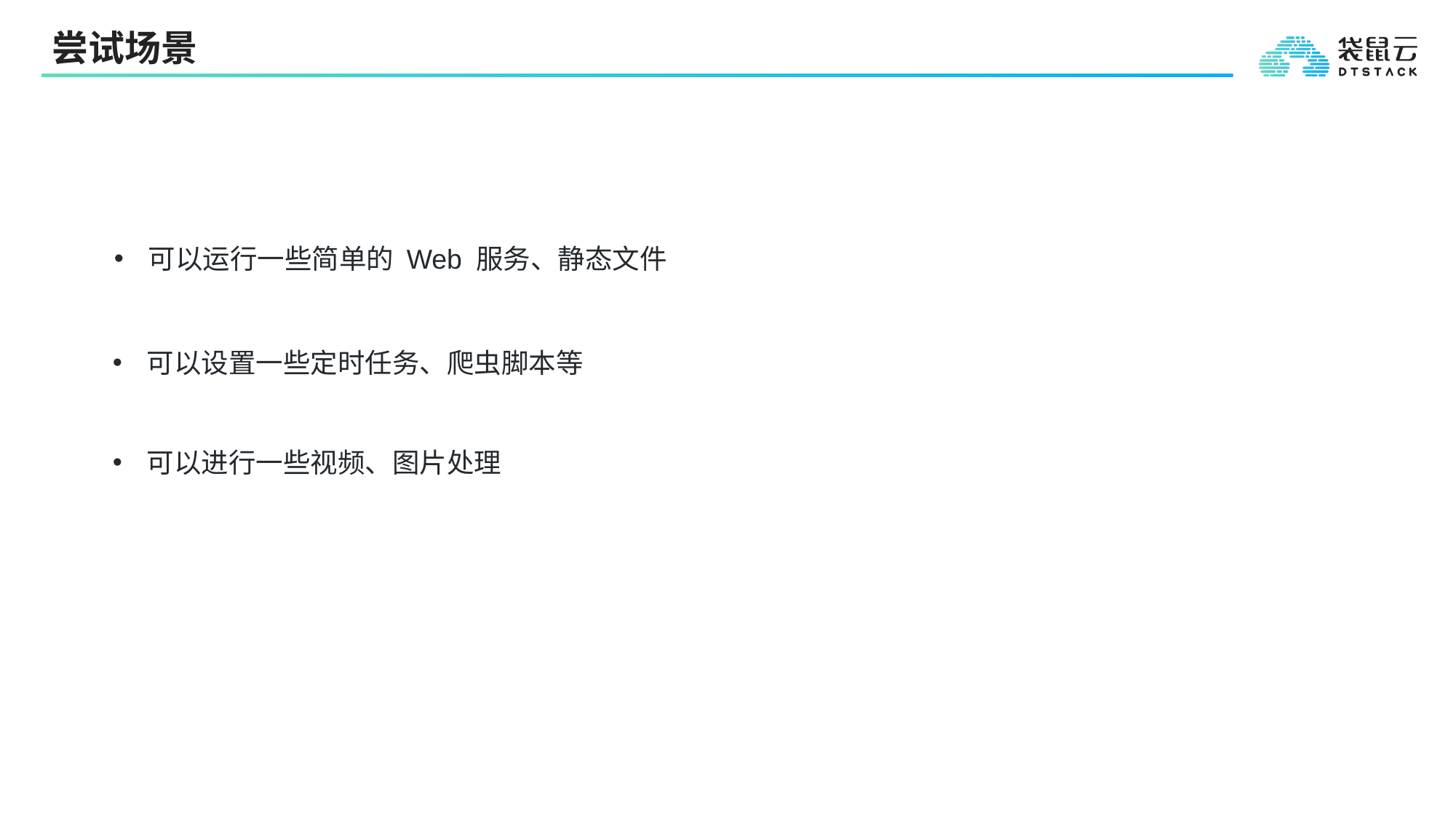

# 尝试场景
可以运行一些简单的 Web 服务、静态文件
可以设置一些定时任务、爬虫脚本等
可以进行一些视频、图片处理